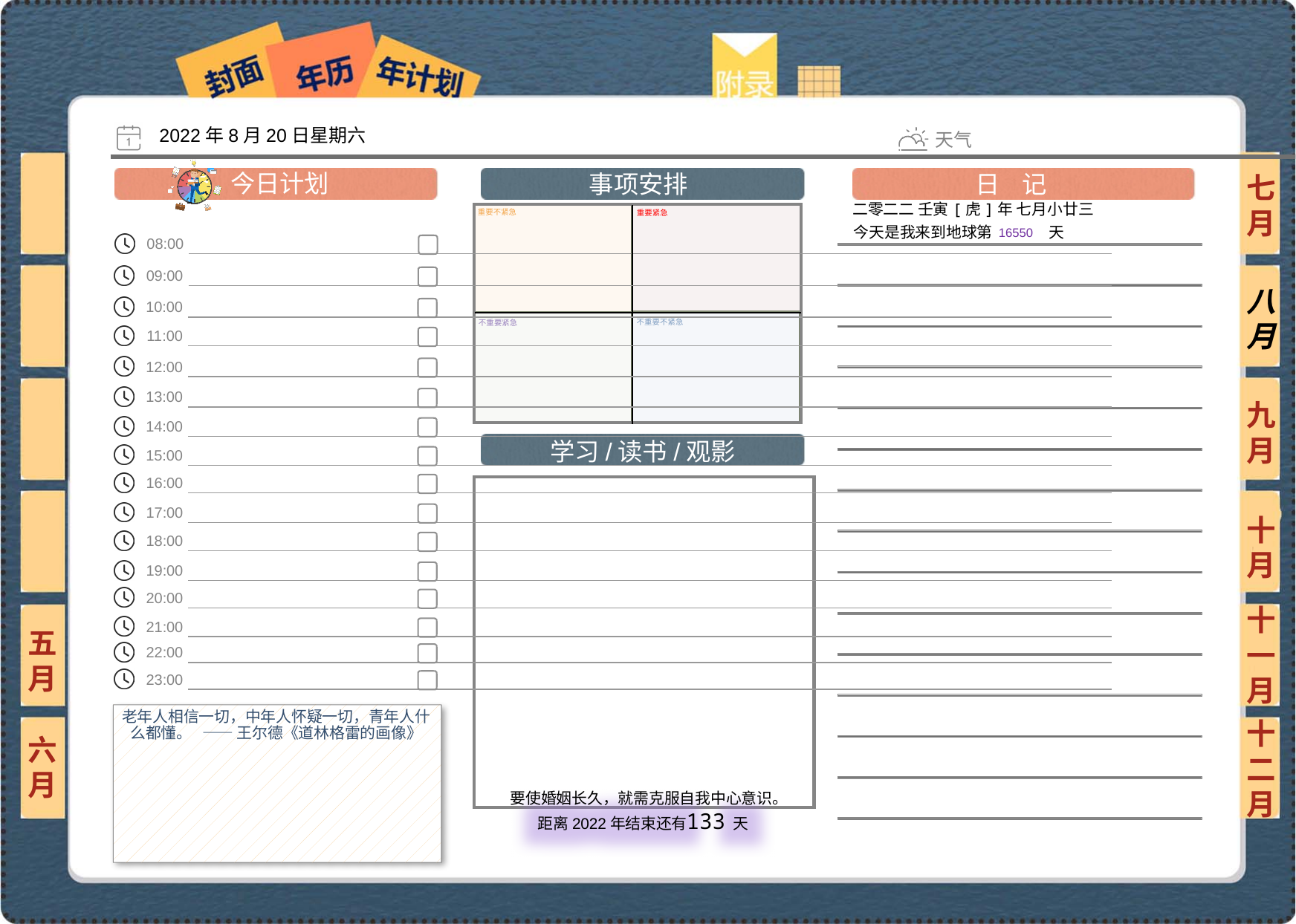

2022年8月20日星期六
七月
二零二二 壬寅[虎]年 七月小廿三
16550
八月
九月
十月
十一月
五月
老年人相信一切，中年人怀疑一切，青年人什么都懂。   —— 王尔德《道林格雷的画像》

六月
十二月
133
 要使婚姻长久，就需克服自我中心意识。